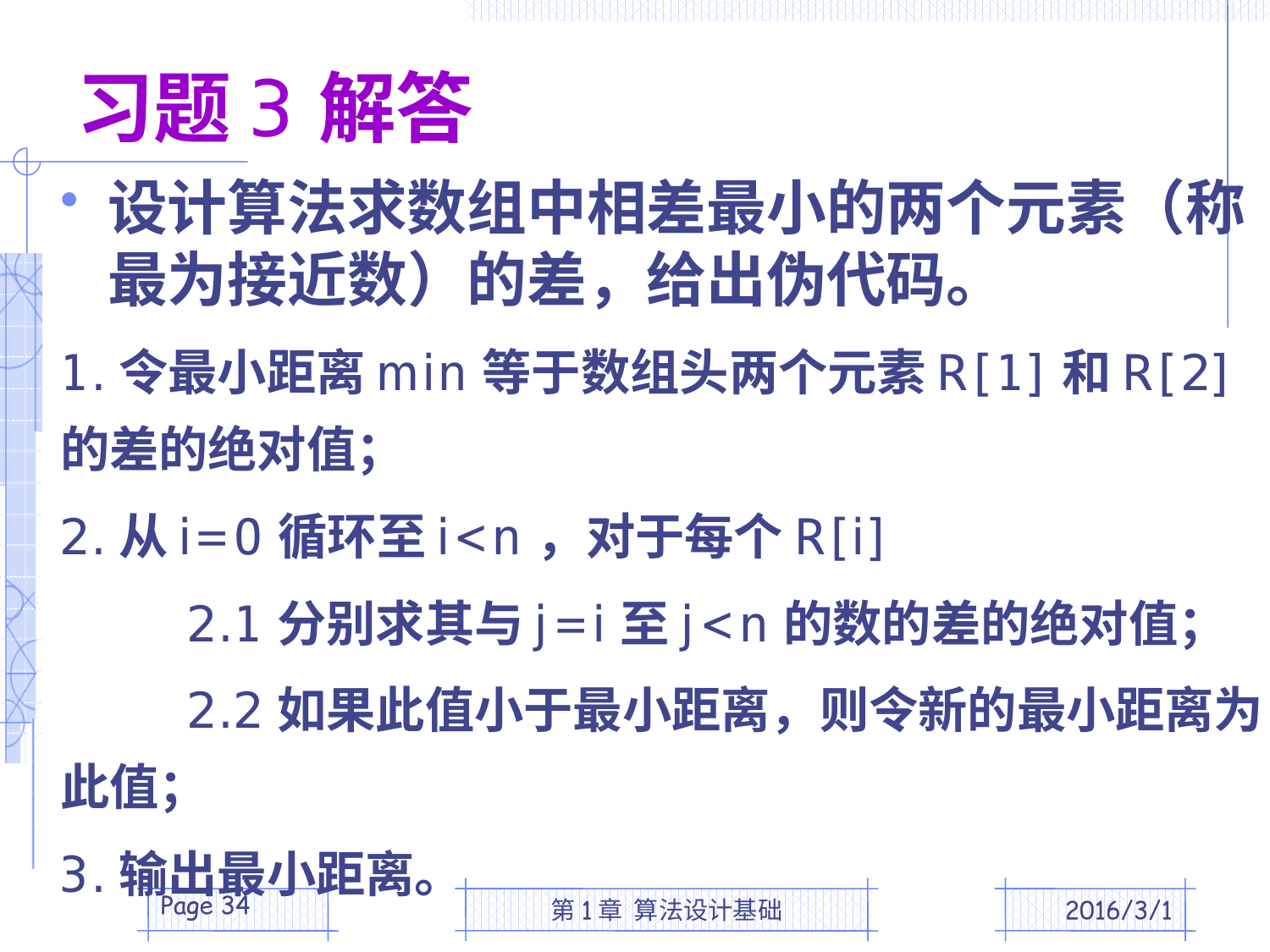

# 习题3解答
设计算法求数组中相差最小的两个元素（称最为接近数）的差，给出伪代码。
1.令最小距离min等于数组头两个元素R[1]和R[2]的差的绝对值；
2.从i=0循环至i<n，对于每个R[i]
	2.1分别求其与j=i至j<n的数的差的绝对值；
	2.2如果此值小于最小距离，则令新的最小距离为此值；
3.输出最小距离。

Page 34
第1章  算法设计基础
2016/3/1